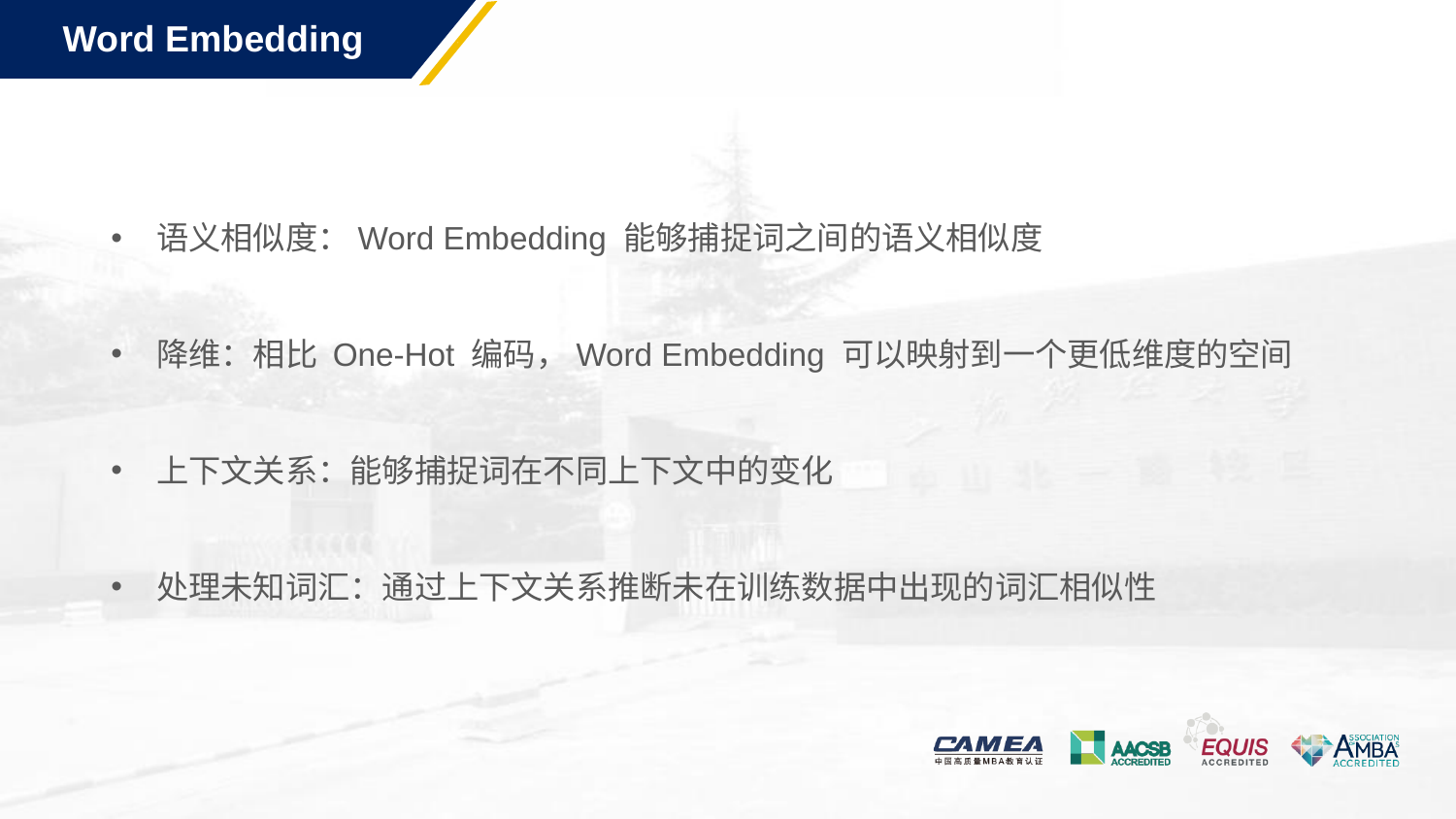

Word Embedding
语义相似度：Word Embedding 能够捕捉词之间的语义相似度

降维：相比 One-Hot 编码，Word Embedding 可以映射到一个更低维度的空间

上下文关系：能够捕捉词在不同上下文中的变化

处理未知词汇：通过上下文关系推断未在训练数据中出现的词汇相似性